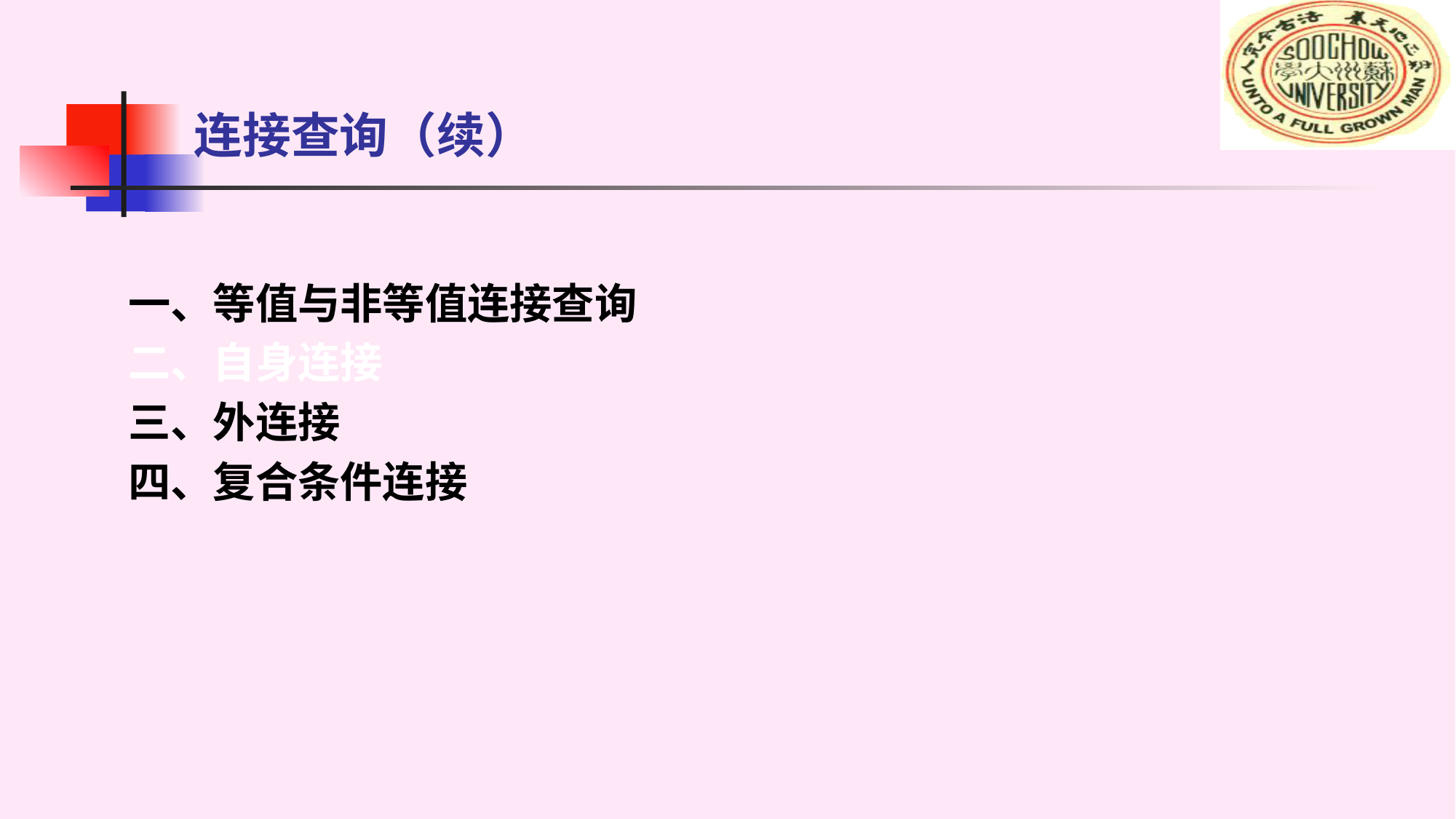

# 连接查询（续）

一、等值与非等值连接查询
二、自身连接
三、外连接
四、复合条件连接